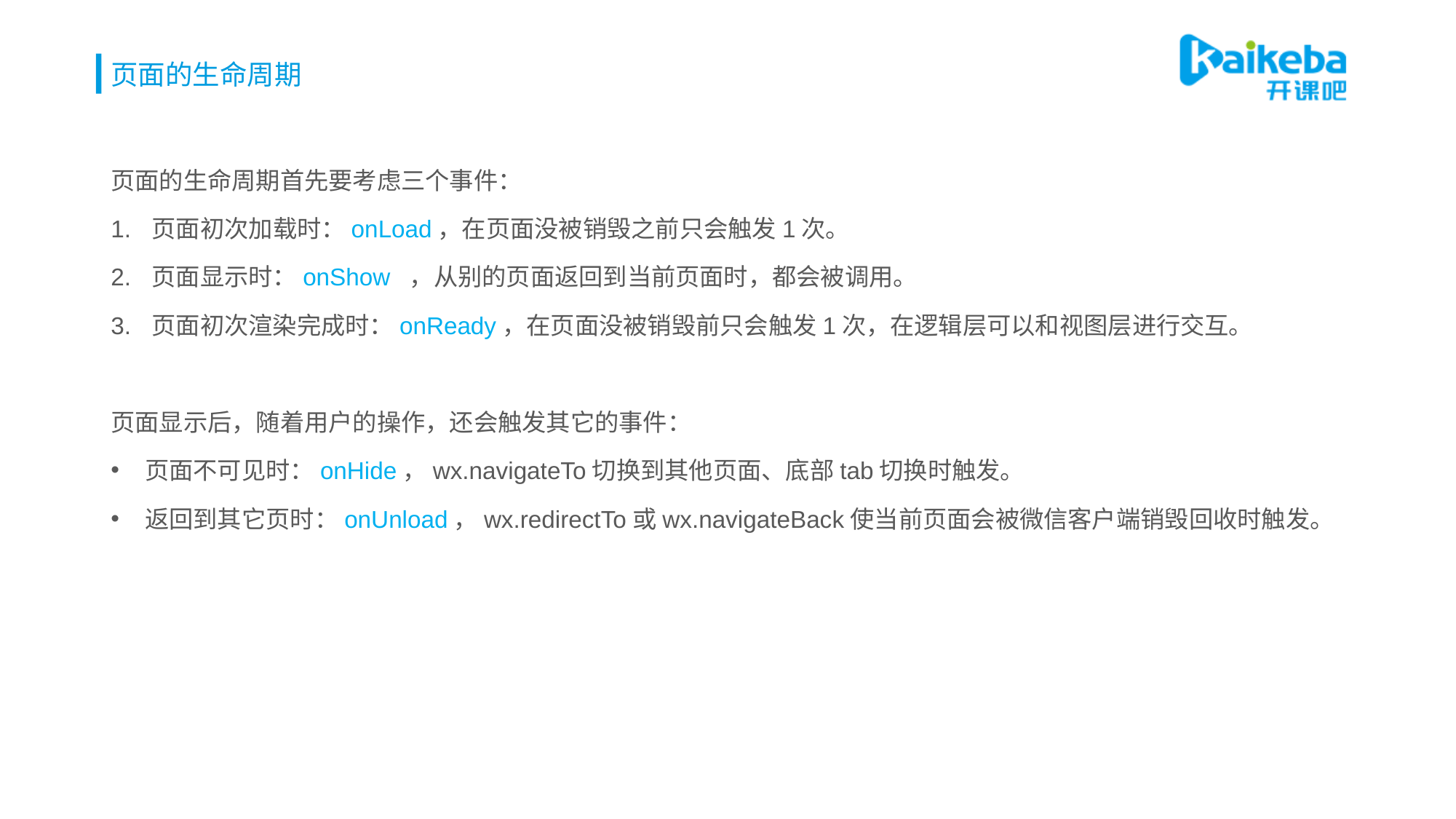

# 页面的生命周期
页面的生命周期首先要考虑三个事件：
页面初次加载时：onLoad，在页面没被销毁之前只会触发1次。
页面显示时：onShow  ，从别的页面返回到当前页面时，都会被调用。
页面初次渲染完成时：onReady，在页面没被销毁前只会触发1次，在逻辑层可以和视图层进行交互。

页面显示后，随着用户的操作，还会触发其它的事件：
页面不可见时：onHide，wx.navigateTo切换到其他页面、底部tab切换时触发。
返回到其它页时：onUnload，wx.redirectTo或wx.navigateBack使当前页面会被微信客户端销毁回收时触发。